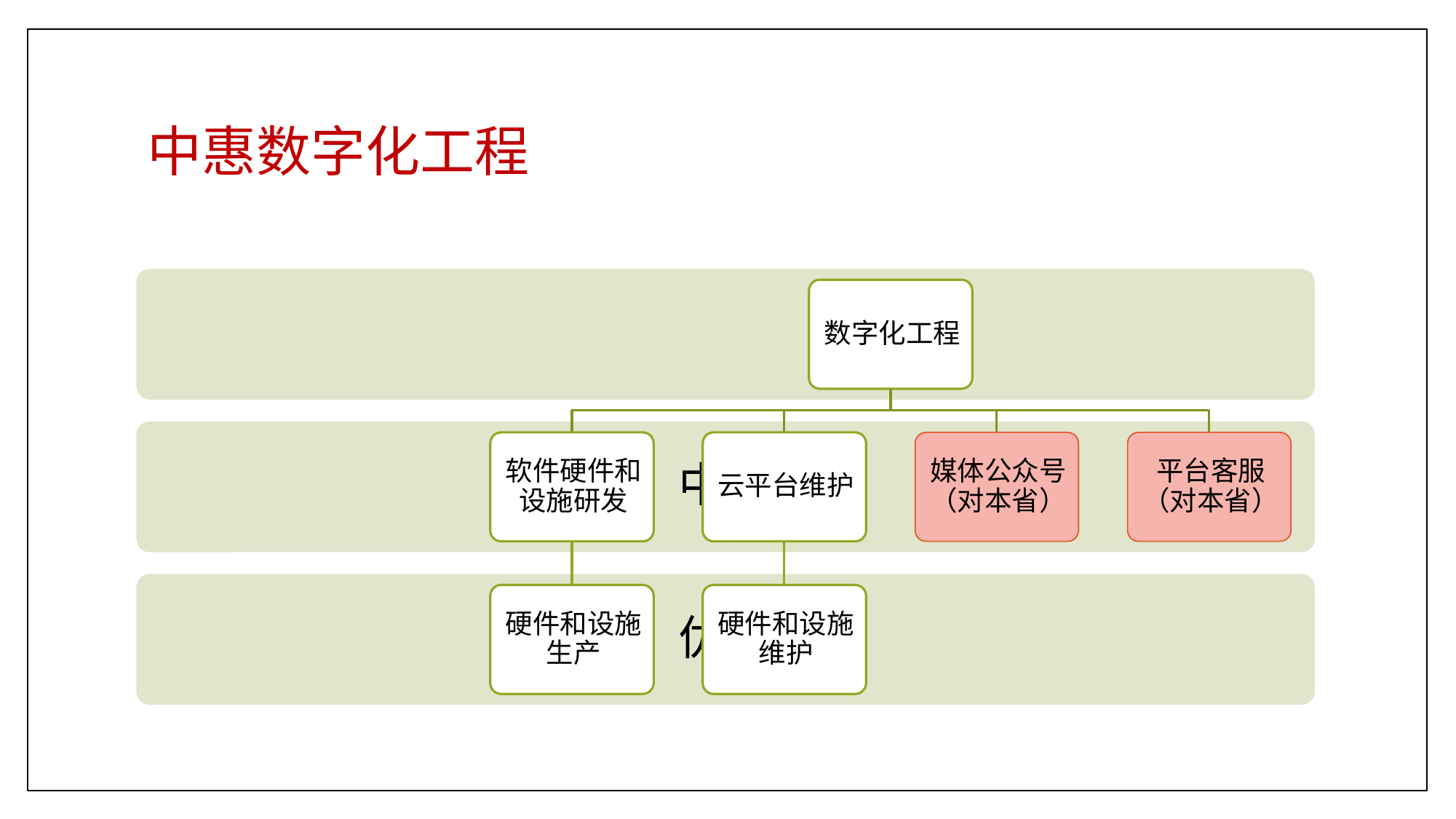

# 中惠数字化工程
优拓
中惠

数字化工程
软件硬件和设施研发
硬件和设施生产
云平台维护
硬件和设施维护
媒体公众号
（对本省）
平台客服
（对本省）